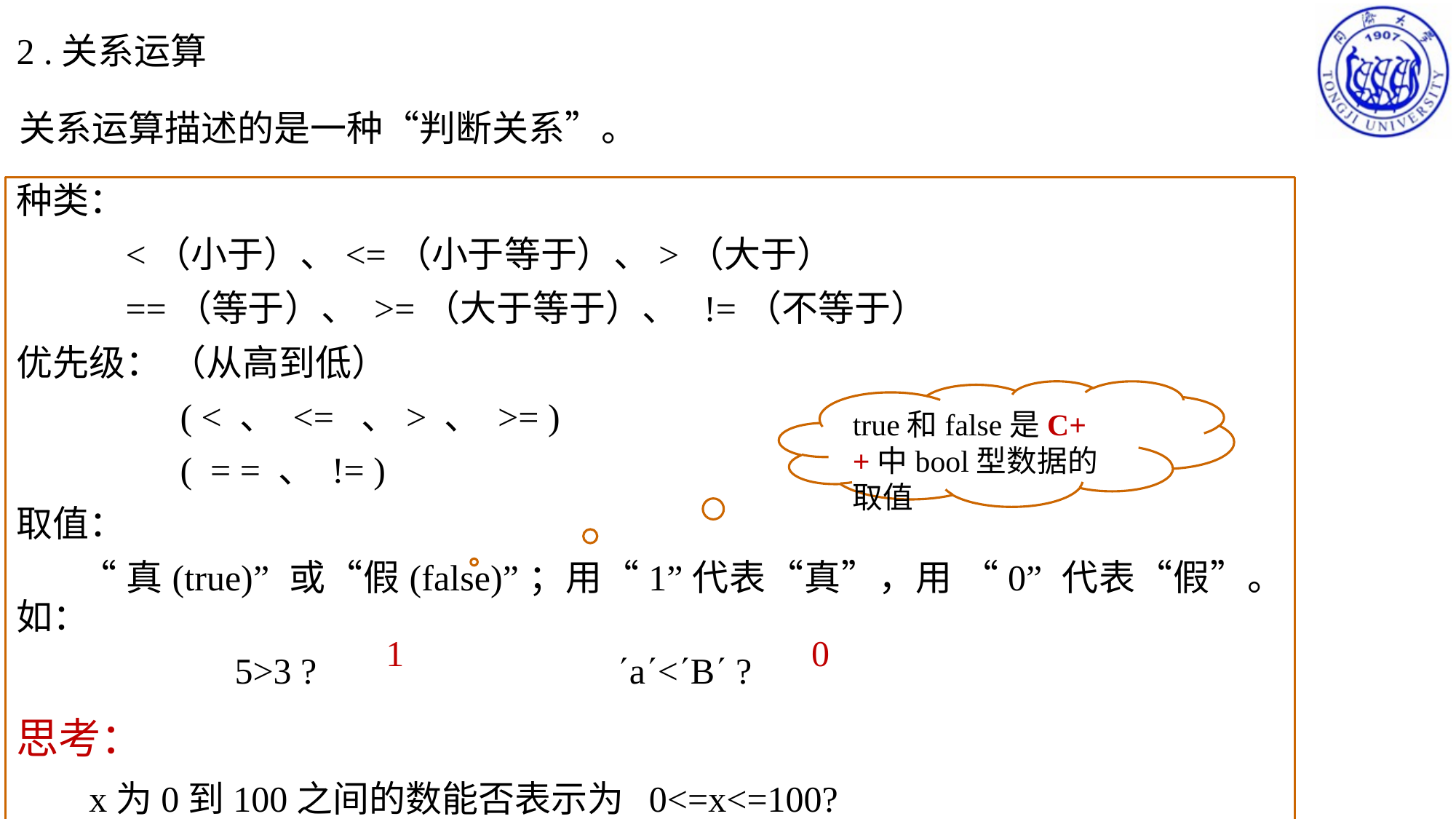

2 .关系运算
关系运算描述的是一种“判断关系”。
种类：
	<（小于）、<=（小于等于）、>（大于）
	==（等于）、 >=（大于等于）、  !=（不等于）
优先级： （从高到低）
	      ( < 、 <=  、> 、 >= )
                  (  = = 、 != )
取值：
       “真(true)” 或“假(false)”；用“1”代表“真”，用 “0” 代表“假”。如：
 		5>3 ?                                 ′a′<′B′ ?
思考：
        x为0到100之间的数能否表示为  0<=x<=100?
true和false是C++中bool型数据的取值
0
1